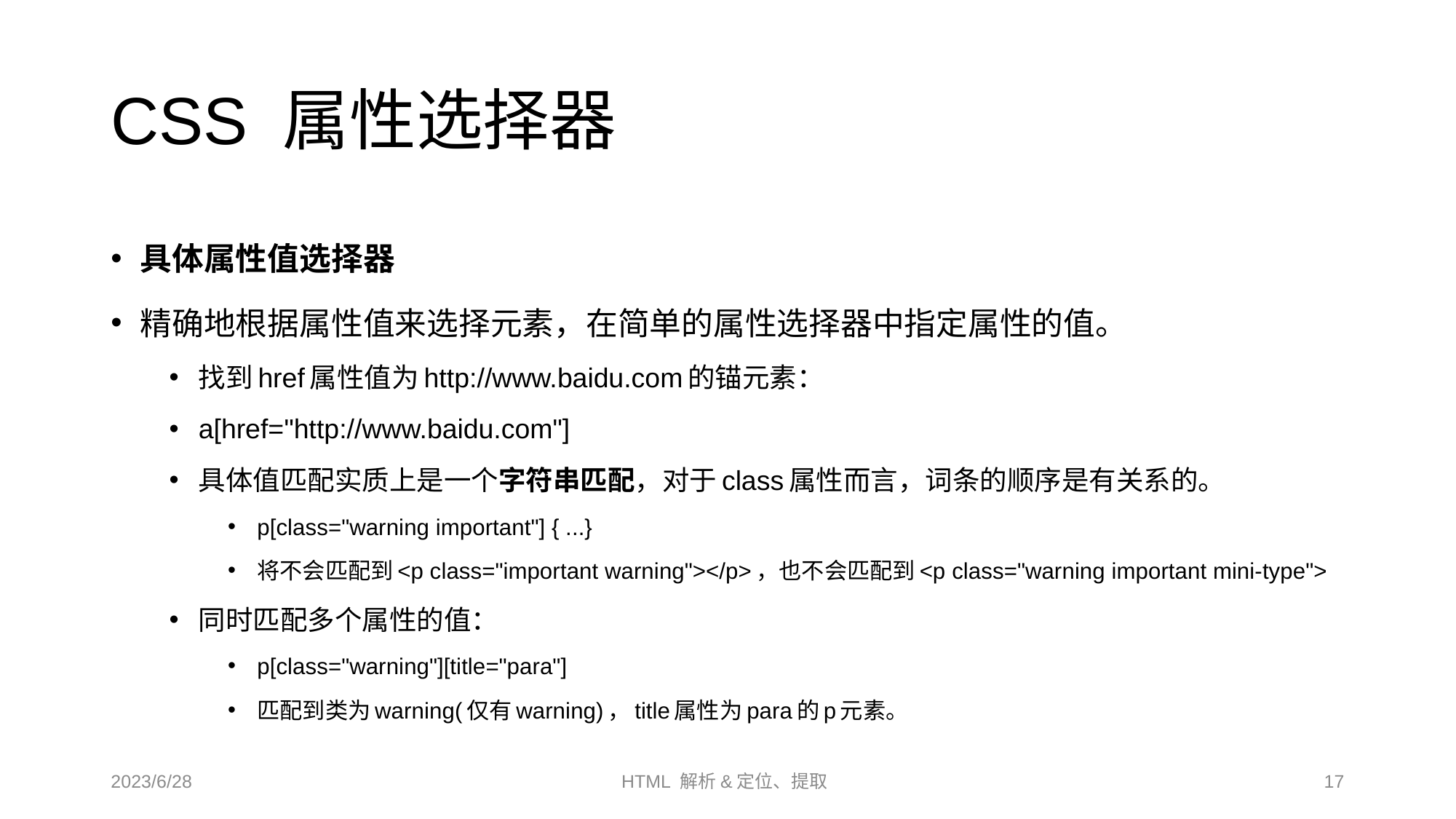

# CSS 属性选择器
具体属性值选择器
精确地根据属性值来选择元素，在简单的属性选择器中指定属性的值。
找到href属性值为http://www.baidu.com的锚元素：
a[href="http://www.baidu.com"]
具体值匹配实质上是一个字符串匹配，对于class属性而言，词条的顺序是有关系的。
p[class="warning important"] { ...}
将不会匹配到<p class="important warning"></p>，也不会匹配到<p class="warning important mini-type">
同时匹配多个属性的值：
p[class="warning"][title="para"]
匹配到类为warning(仅有warning)，title属性为para的p元素。

2023/6/28
HTML 解析&定位、提取
17